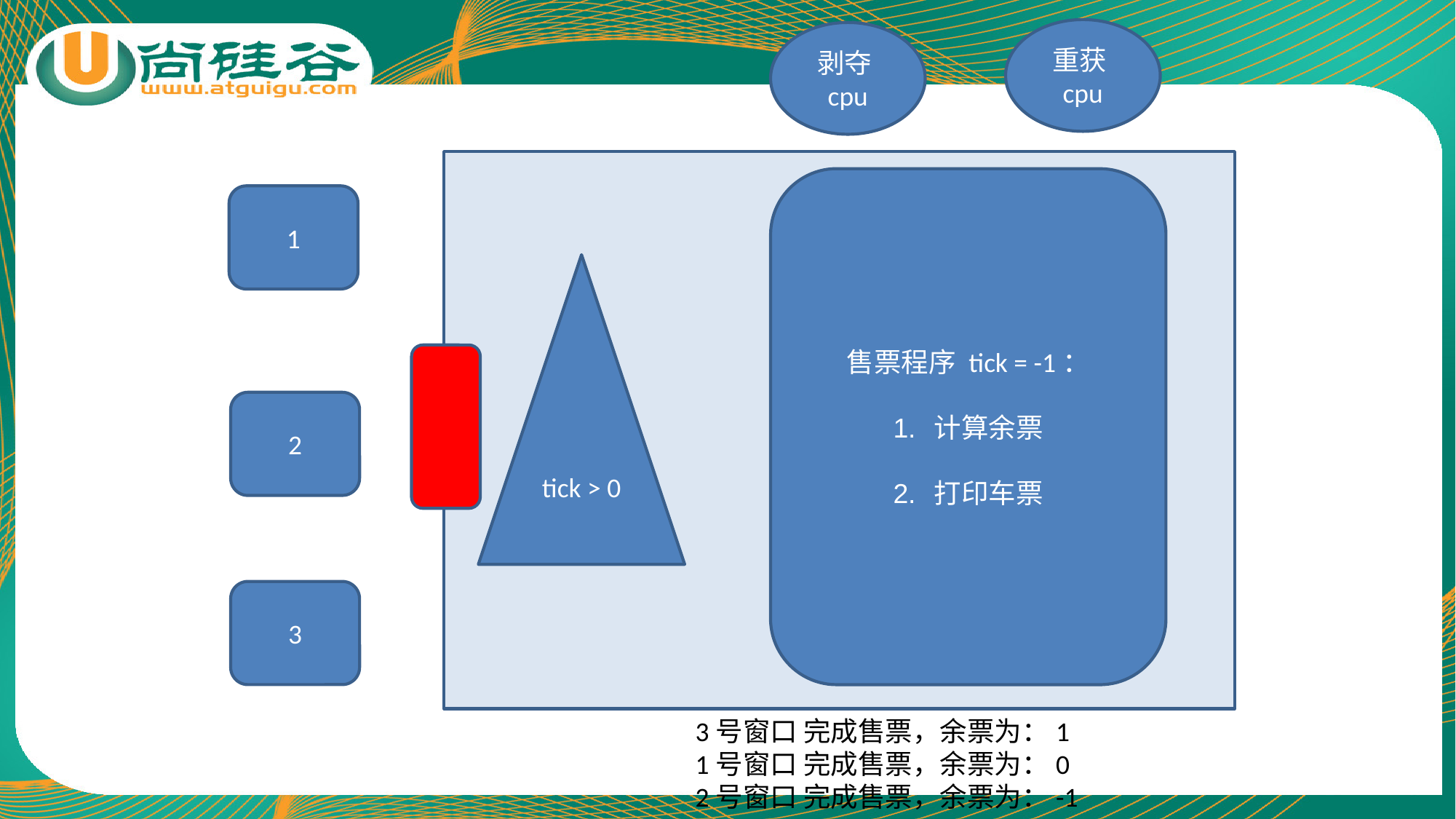

重获cpu
剥夺cpu

售票程序 tick = -1：

计算余票

打印车票
1
tick > 0

2
3
3号窗口 完成售票，余票为：1
1号窗口 完成售票，余票为：0
2号窗口 完成售票，余票为：-1